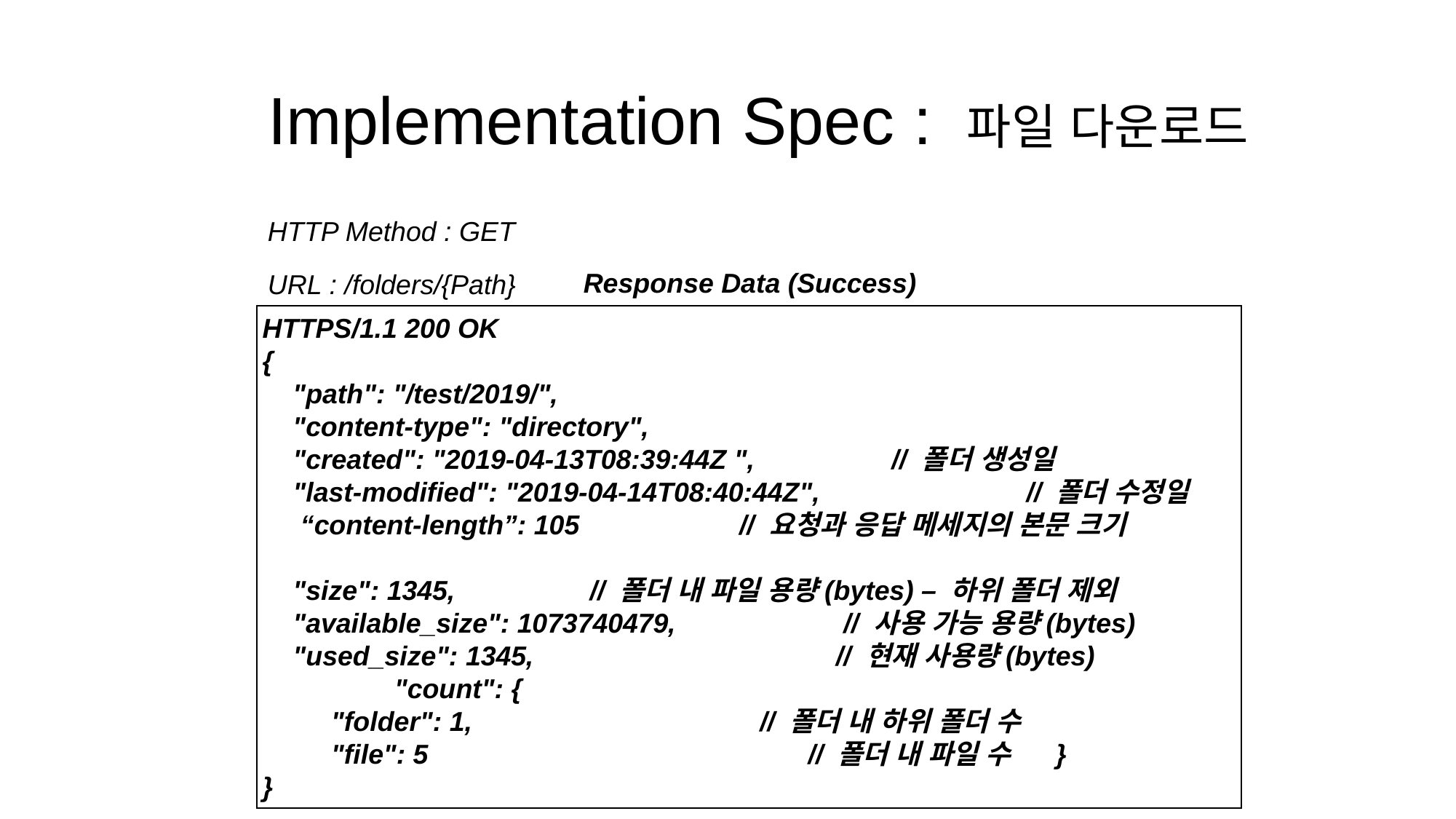

# Implementation Spec : 파일 다운로드
HTTP Method : GET
URL : /folders/{Path}
Response Data (Success)
HTTPS/1.1 200 OK
{
    "path": "/test/2019/",
    "content-type": "directory",
    "created": "2019-04-13T08:39:44Z ",                  // 폴더 생성일
    "last-modified": "2019-04-14T08:40:44Z",		// 폴더 수정일
     “content-length”: 105                     // 요청과 응답 메세지의 본문 크기

    "size": 1345, 		// 폴더 내 파일 용량(bytes) – 하위 폴더 제외
    "available_size": 1073740479,	                   // 사용 가능 용량(bytes)
    "used_size": 1345,		                  // 현재 사용량(bytes)
	   "count": {
         "folder": 1,			        // 폴더 내 하위 폴더 수
         "file": 5			         	// 폴더 내 파일 수     }
}
Response Data (Success)
6